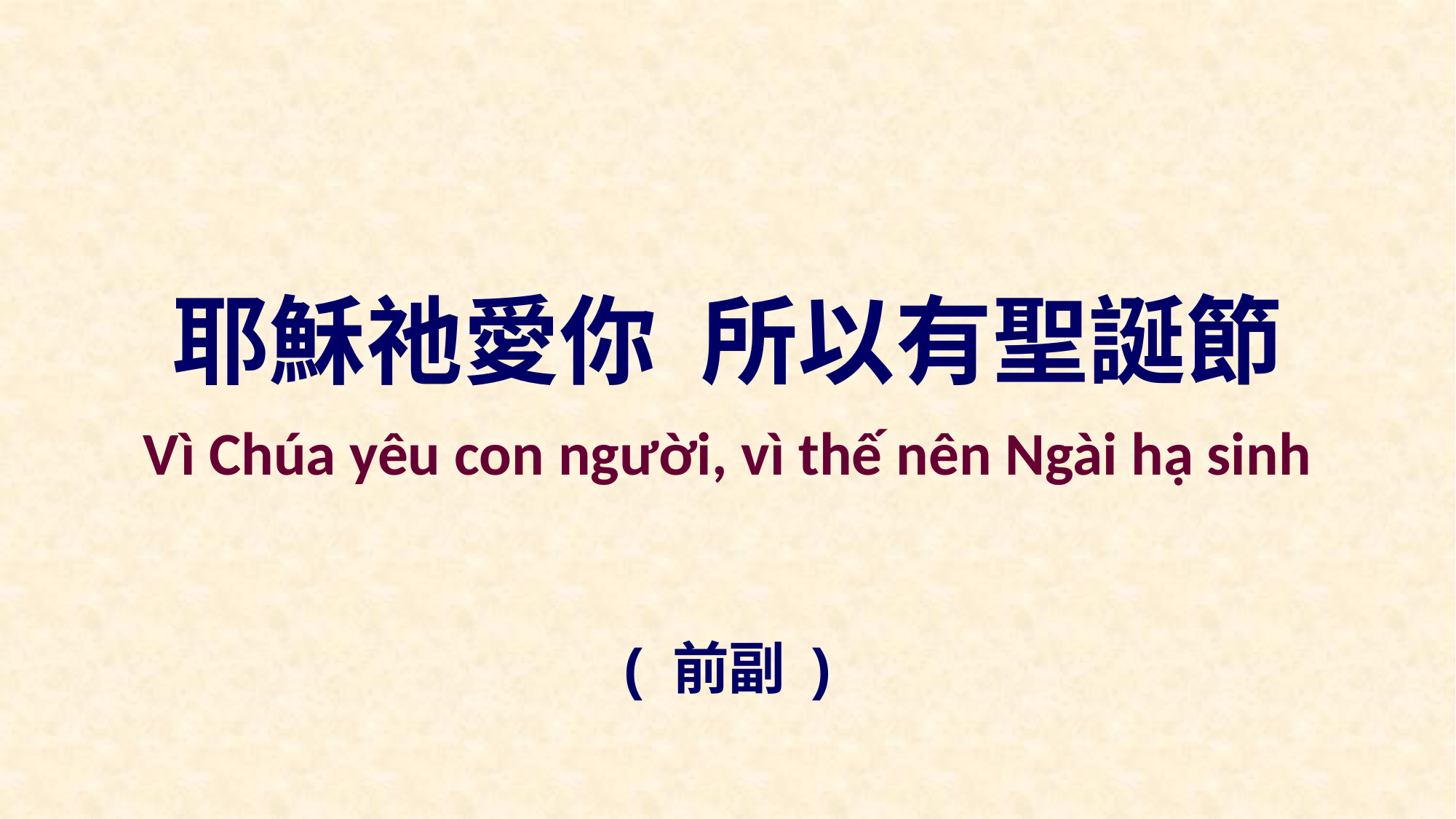

耶穌祂愛你  所以有聖誕節
Vì Chúa yêu con người, vì thế nên Ngài hạ sinh
( 前副 )